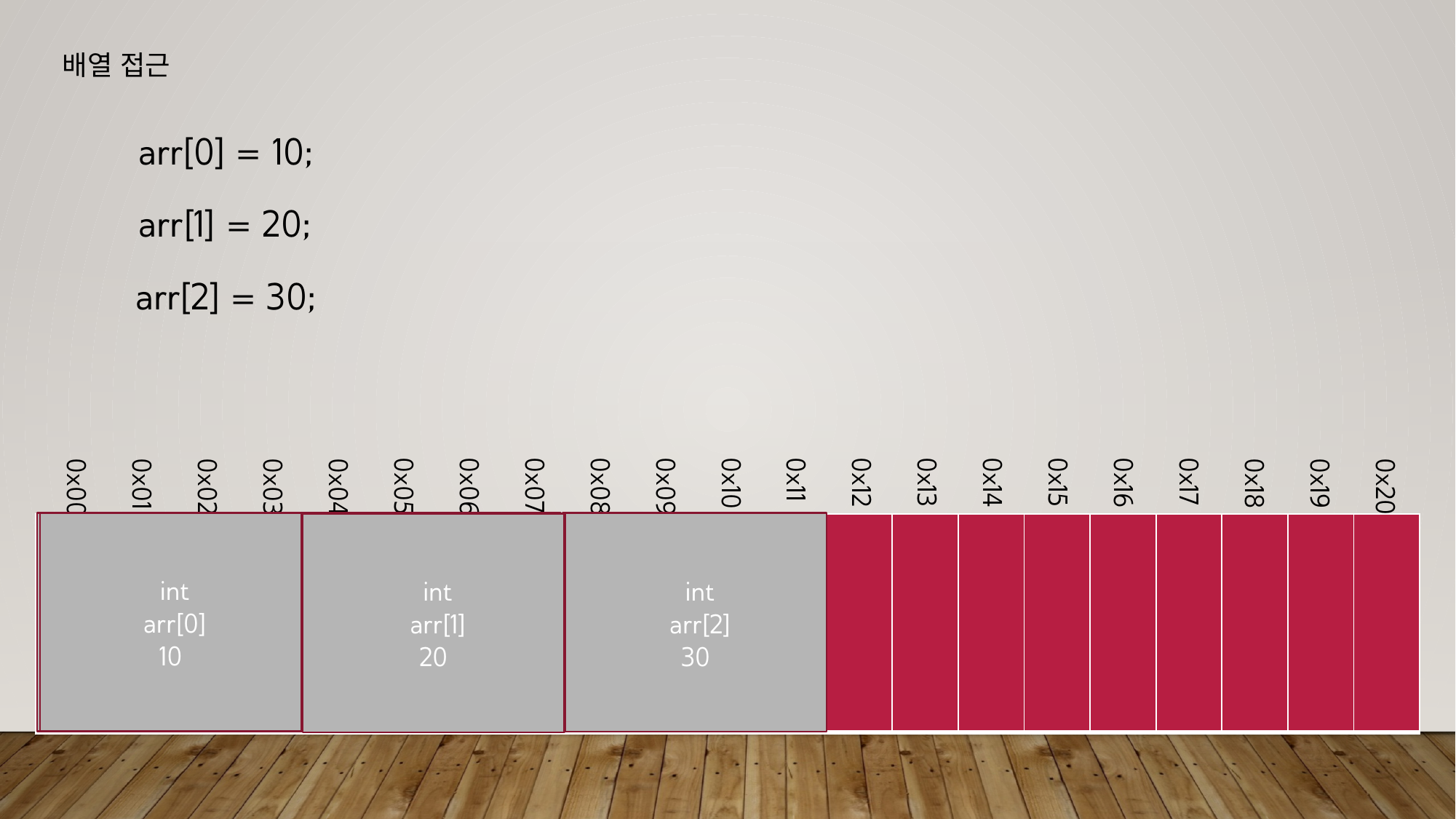

배열 접근
 arr[0] = 10;
 arr[1] = 20;
 arr[2] = 30;
0x13
0x14
0x15
0x16
0x17
0x05
0x06
0x07
0x08
0x09
0x10
0x11
0x12
0x18
0x19
0x00
0x01
0x02
0x03
0x04
0x20
 int
 arr[0]
 int
 arr[1]
 int
 arr[2]
 int
 arr[0]
10
 int
 arr[2]
30
 int
 arr[1]
20
|  |  |  |  |  |  |  |  |  |  |  |  |  |  |  |  |  |  |  |  |  |
| --- | --- | --- | --- | --- | --- | --- | --- | --- | --- | --- | --- | --- | --- | --- | --- | --- | --- | --- | --- | --- |